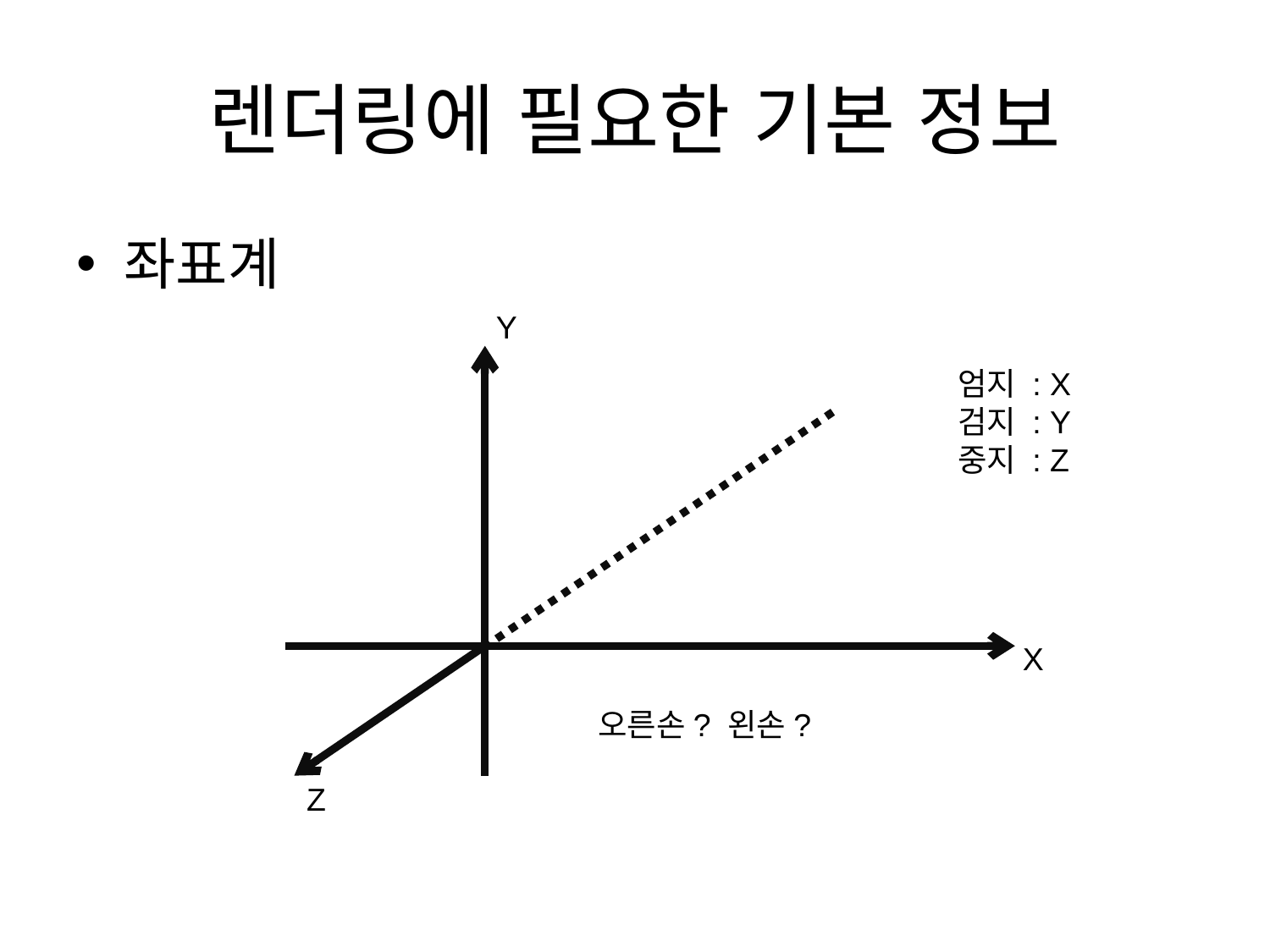

# 렌더링에 필요한 기본 정보
좌표계
Y
엄지 : X
검지 : Y
중지 : Z
X
오른손? 왼손?
Z